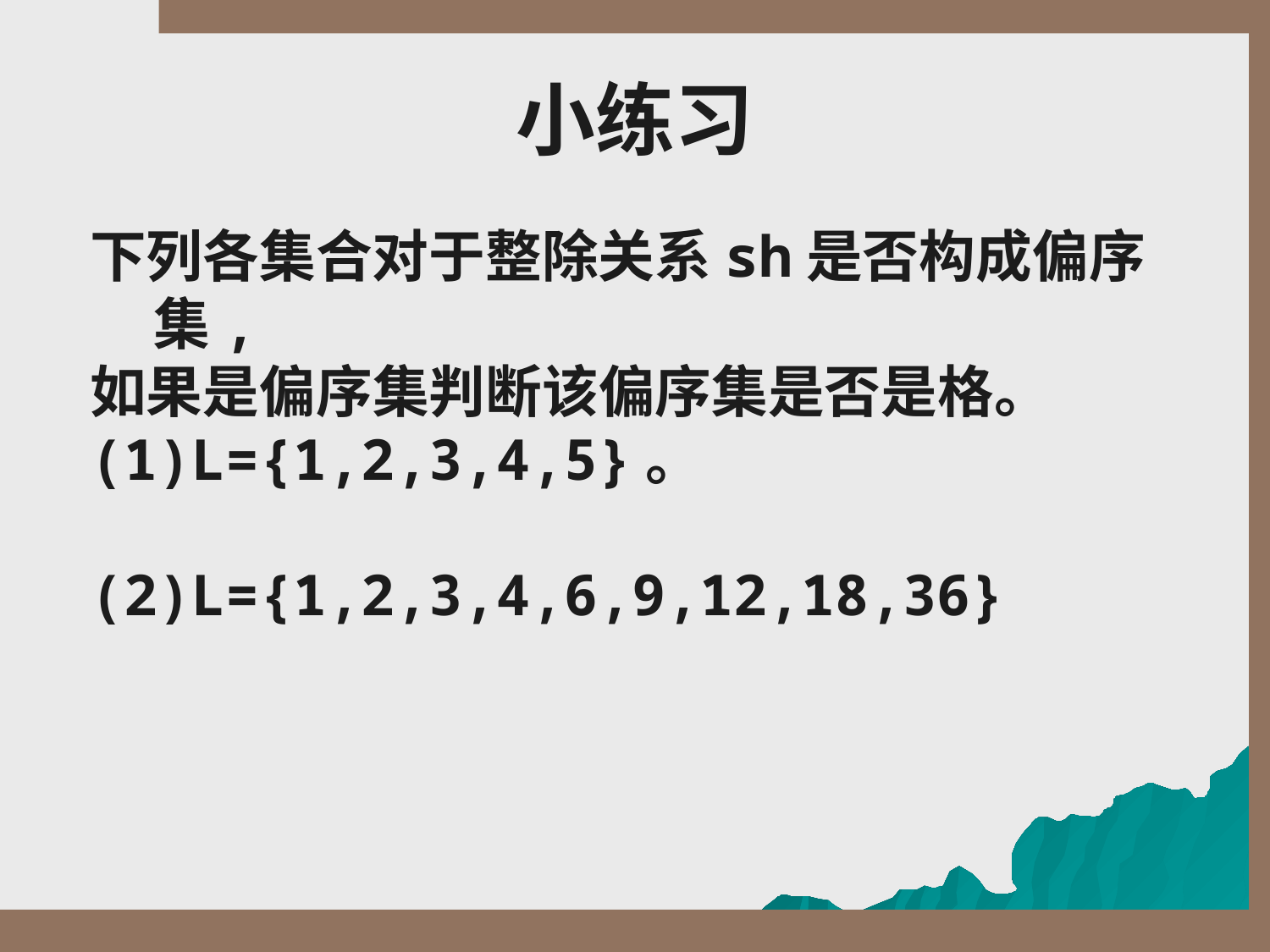

# 小练习

下列各集合对于整除关系sh是否构成偏序集,
如果是偏序集判断该偏序集是否是格。
L={1,2,3,4,5}。
L={1,2,3,4,6,9,12,18,36}

90